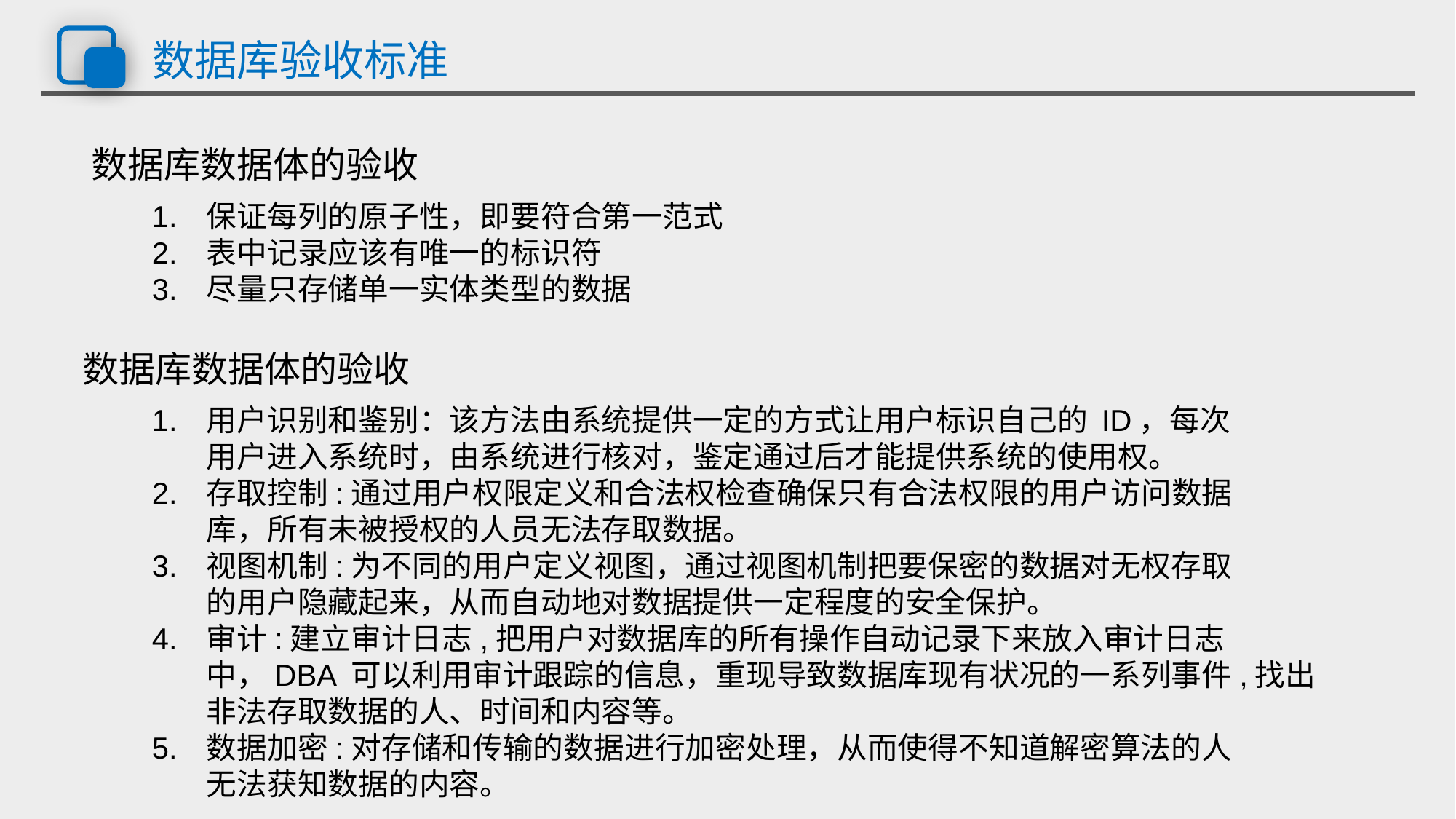

# 数据库验收标准
数据库数据体的验收
保证每列的原子性，即要符合第一范式
表中记录应该有唯一的标识符
尽量只存储单一实体类型的数据
数据库数据体的验收
用户识别和鉴别：该方法由系统提供一定的方式让用户标识自己的 ID，每次	用户进入系统时，由系统进行核对，鉴定通过后才能提供系统的使用权。
存取控制:通过用户权限定义和合法权检查确保只有合法权限的用户访问数据	库，所有未被授权的人员无法存取数据。
视图机制:为不同的用户定义视图，通过视图机制把要保密的数据对无权存取	的用户隐藏起来，从而自动地对数据提供一定程度的安全保护。
审计:建立审计日志,把用户对数据库的所有操作自动记录下来放入审计日志中，DBA 可以利用审计跟踪的信息，重现导致数据库现有状况的一系列事件,找出非法存取数据的人、时间和内容等。
数据加密:对存储和传输的数据进行加密处理，从而使得不知道解密算法的人	无法获知数据的内容。